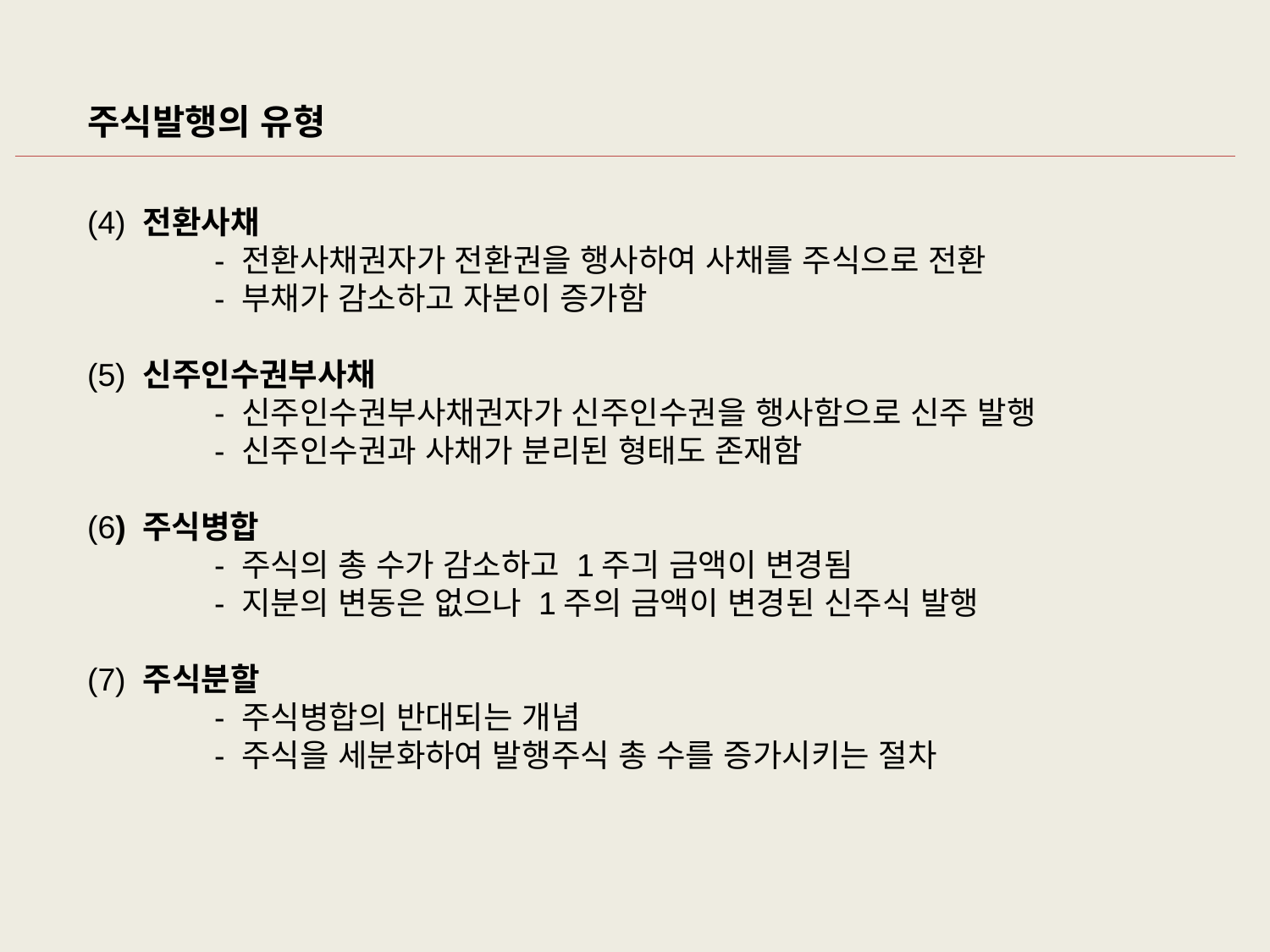

# 주식발행의 유형
(4) 전환사채
	- 전환사채권자가 전환권을 행사하여 사채를 주식으로 전환
	- 부채가 감소하고 자본이 증가함

(5) 신주인수권부사채
	- 신주인수권부사채권자가 신주인수권을 행사함으로 신주 발행
	- 신주인수권과 사채가 분리된 형태도 존재함

(6) 주식병합
	- 주식의 총 수가 감소하고 1주긔 금액이 변경됨
	- 지분의 변동은 없으나 1주의 금액이 변경된 신주식 발행

(7) 주식분할
	- 주식병합의 반대되는 개념
	- 주식을 세분화하여 발행주식 총 수를 증가시키는 절차